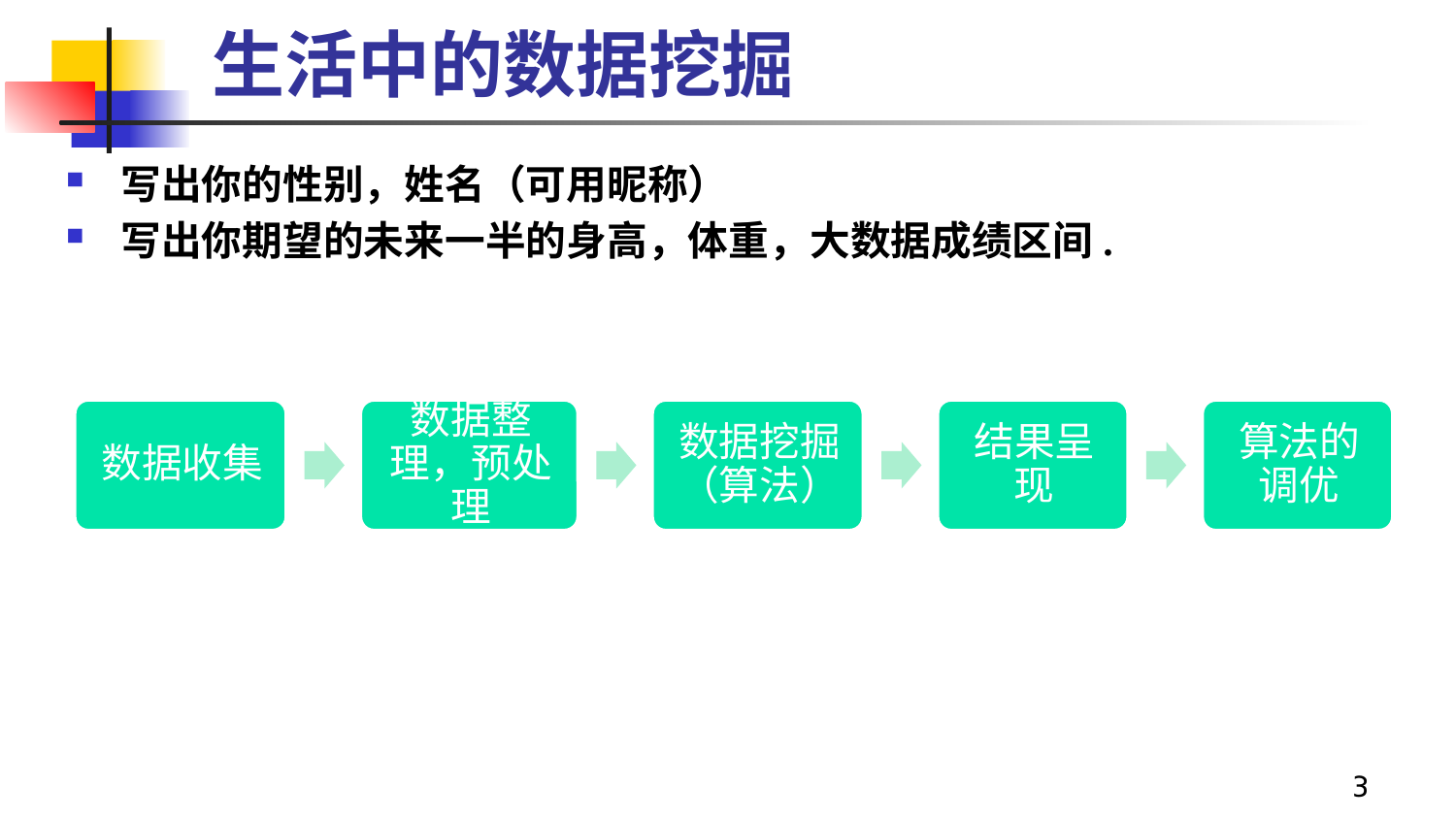

# 生活中的数据挖掘
写出你的性别，姓名（可用昵称）
写出你期望的未来一半的身高，体重，大数据成绩区间.

数据收集

数据整理，预处理

数据挖掘（算法）

结果呈现

算法的调优
3